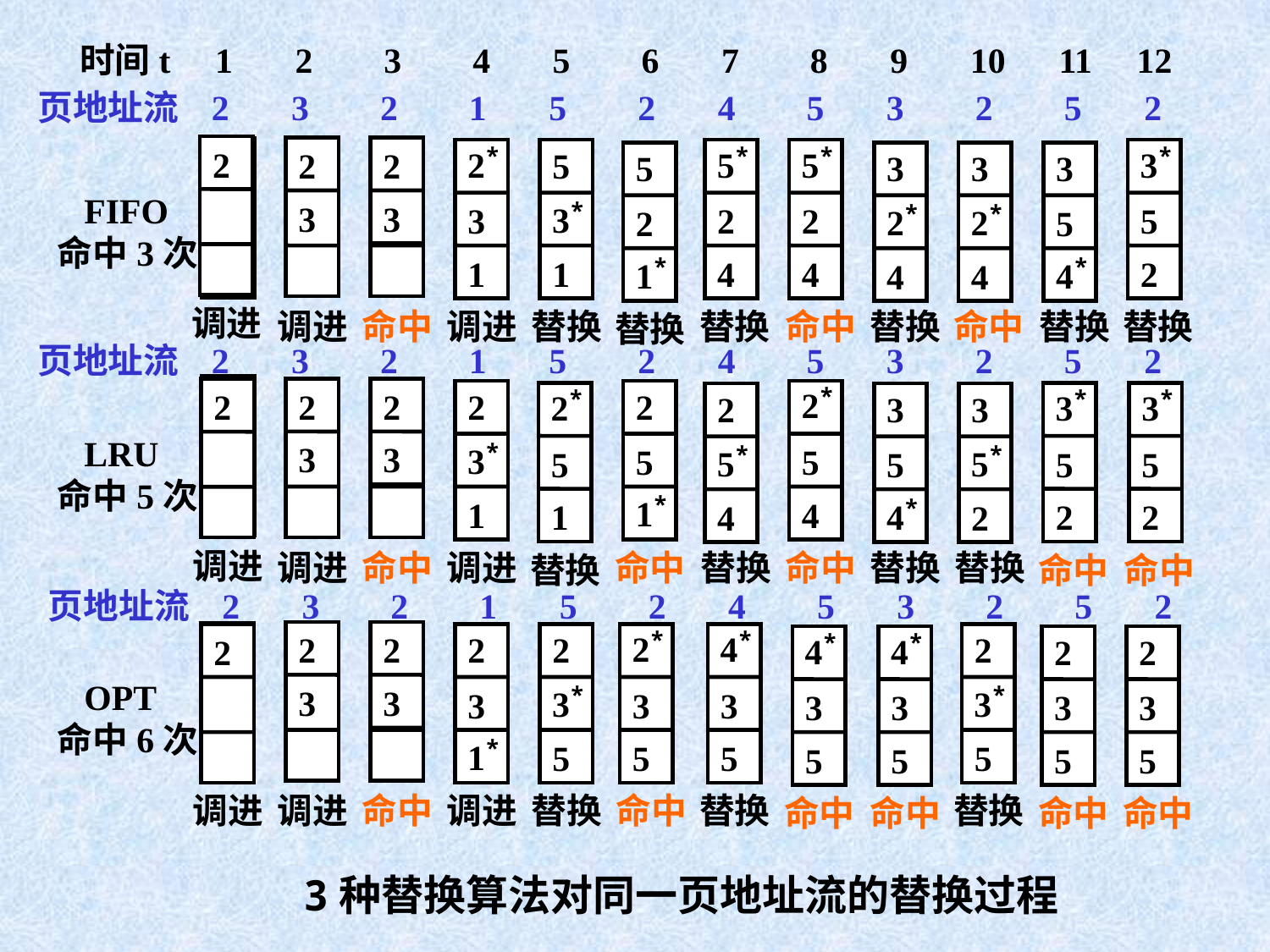

时间t     1       2        3        4       5        6       7        8       9       10      11     12
页地址流   2       3        2        1       5        2       4        5       3        2        5       2
2*

3

1
调进
5*

2

4
替换
5*

2

4
命中
3*

5

2
替换

2

调进

5

3*

1
替换

2

3

调进

2

3

命中
5

2
1*

替换
3

2*

4
替换
3

2*

4
命中
3

5
4*

替换
   FIFO
命中3次
页地址流   2       3        2        1       5        2       4        5       3        2        5       2
2*

5

4
命中
2*

5

1
替换
3*

5

2
命中
3*

5

2
命中

2

调进

2

3*

1
调进
2

5
1*

命中

2

3

调进

2

3

命中
2

5*

4
替换
3

5
4*

替换
3

5*

2
替换
   LRU
命中5次
页地址流   2       3        2        1       5        2       4        5       3        2        5       2
2*

3

5
命中
4*

3

5
替换
4*

3

5
命中
4*

3

5
命中

2

3
1*

调进
2

3*

5
替换
2

3*

5
替换

2

调进

2

3

调进

2

3

命中
2

3

5
命中
2

3

5
命中
   OPT
命中6次
3种替换算法对同一页地址流的替换过程